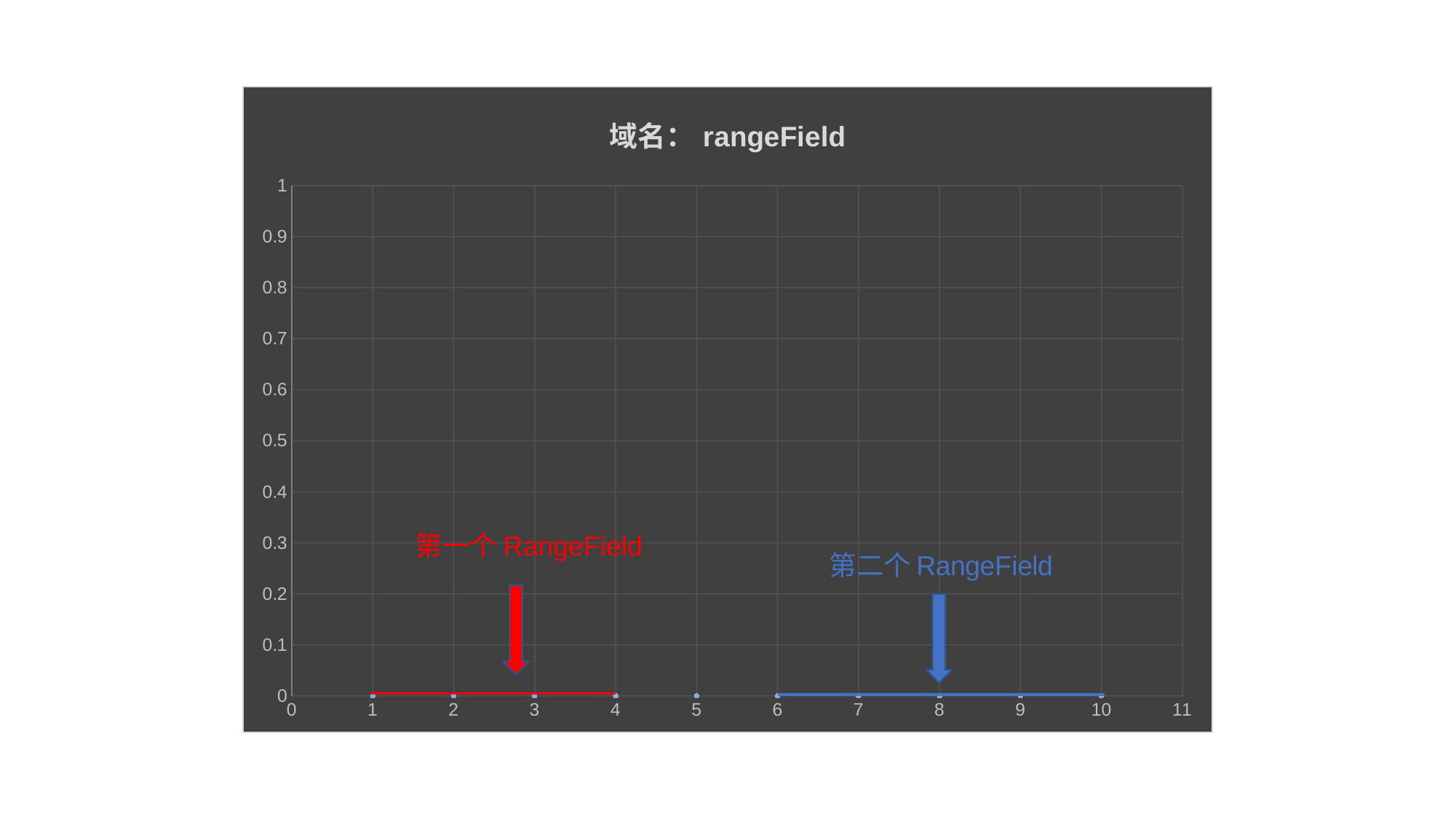

### Chart: 域名：rangeField

| Category | Y 值 |
|---|---|
第一个RangeField